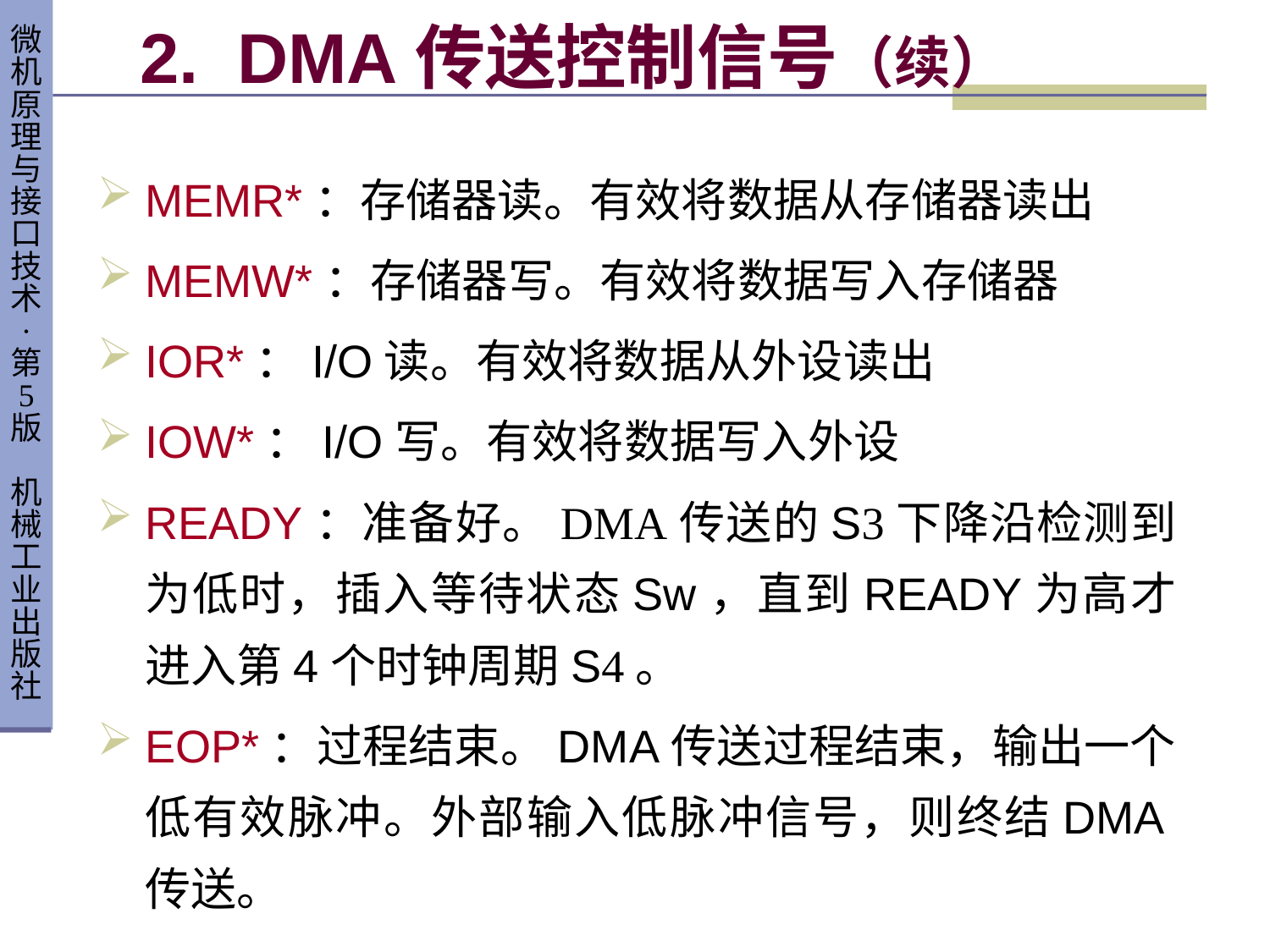

# 2.  DMA传送控制信号（续）
MEMR*：存储器读。有效将数据从存储器读出
MEMW*：存储器写。有效将数据写入存储器
IOR*：I/O读。有效将数据从外设读出
IOW*：I/O写。有效将数据写入外设
READY：准备好。DMA传送的S3下降沿检测到为低时，插入等待状态Sw，直到READY为高才进入第4个时钟周期S4。
EOP*：过程结束。DMA传送过程结束，输出一个低有效脉冲。外部输入低脉冲信号，则终结DMA传送。